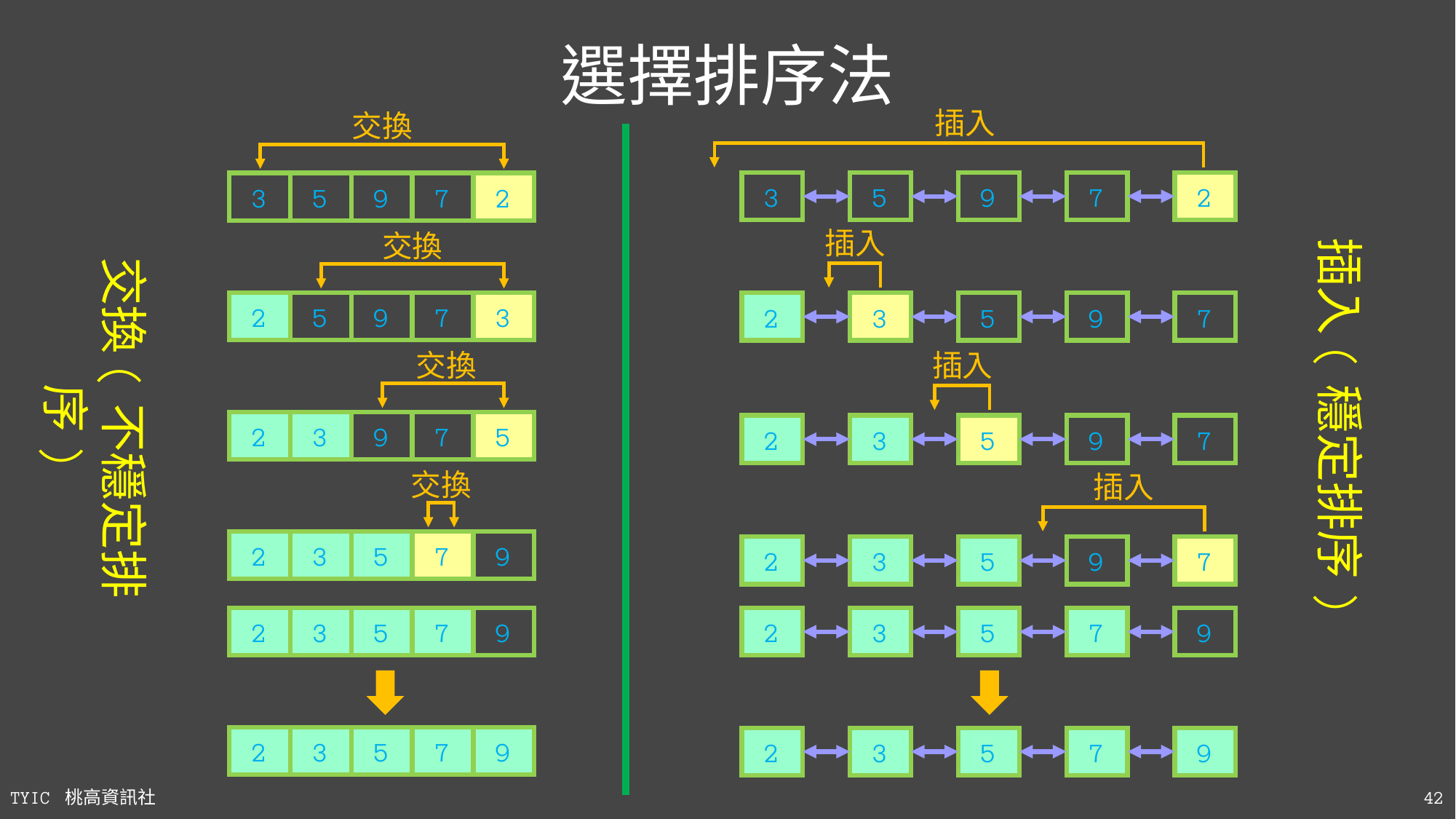

# 選擇排序法
插入
交換
3
5
9
7
2
3
5
9
7
2
插入
交換
交換(不穩定排序)
插入(穩定排序)
2
5
9
7
3
2
3
5
9
7
交換
插入
2
3
9
7
5
2
3
5
9
7
交換
插入
2
3
5
7
9
2
3
5
9
7
2
3
5
7
9
2
3
5
7
9

2
3
5
7
9
2
3
5
7
9